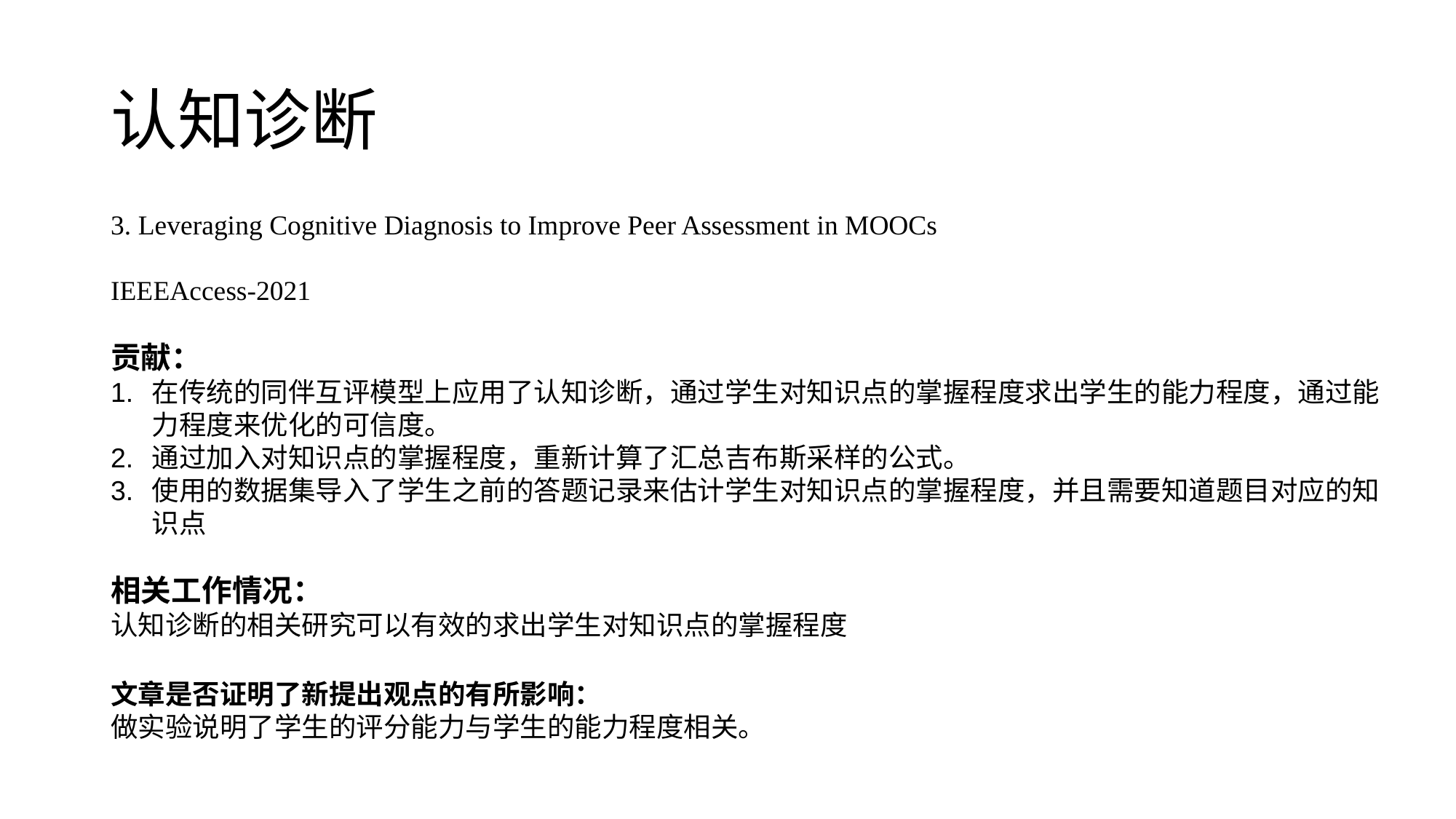

# 认知诊断
3. Leveraging Cognitive Diagnosis to Improve Peer Assessment in MOOCs

IEEEAccess-2021

贡献：
在传统的同伴互评模型上应用了认知诊断，通过学生对知识点的掌握程度求出学生的能力程度，通过能力程度来优化的可信度。
通过加入对知识点的掌握程度，重新计算了汇总吉布斯采样的公式。
使用的数据集导入了学生之前的答题记录来估计学生对知识点的掌握程度，并且需要知道题目对应的知识点

相关工作情况：
认知诊断的相关研究可以有效的求出学生对知识点的掌握程度

文章是否证明了新提出观点的有所影响：
做实验说明了学生的评分能力与学生的能力程度相关。